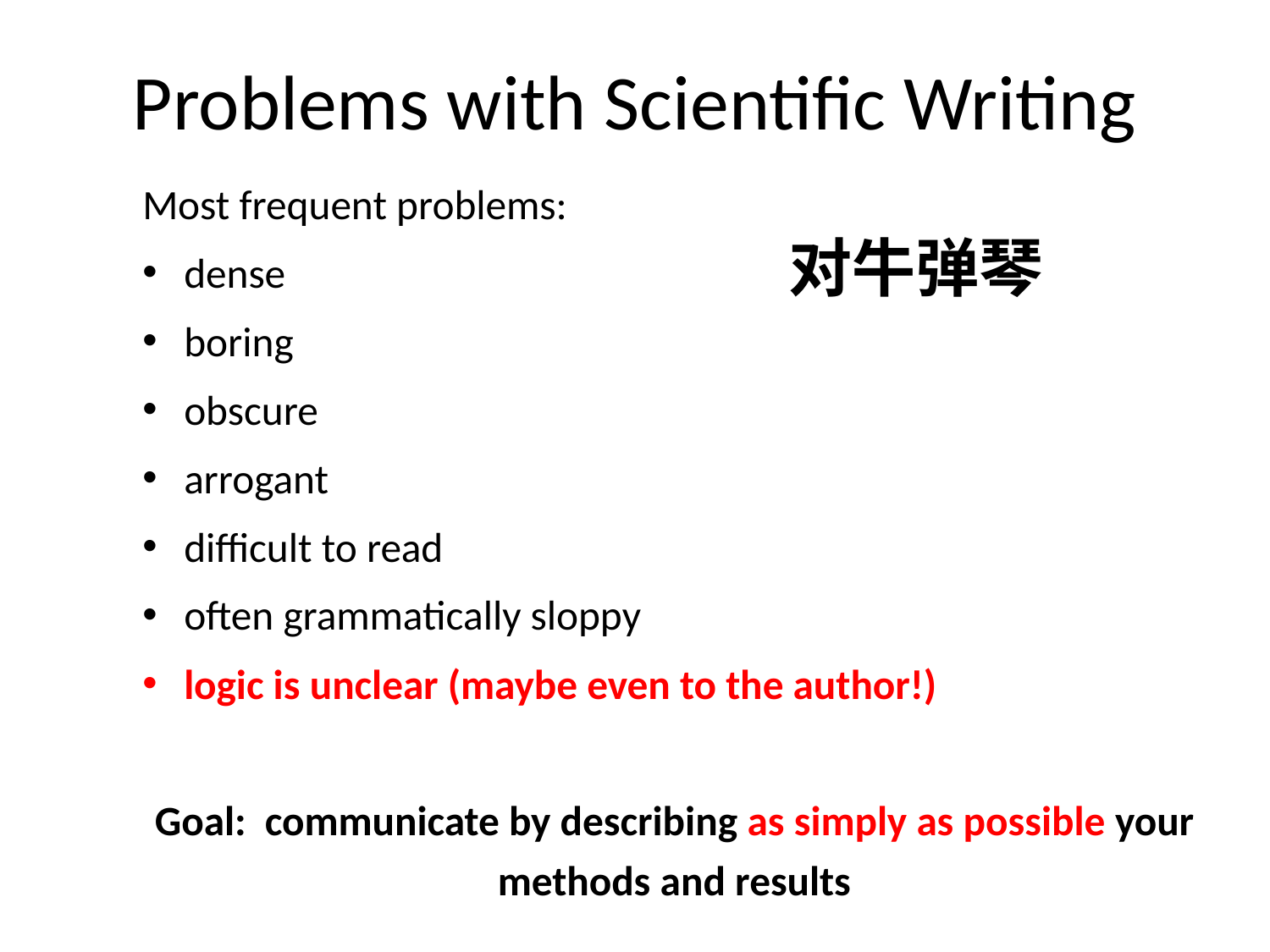

# Problems with Scientific Writing
Most frequent problems:
dense
boring
obscure
arrogant
difficult to read
often grammatically sloppy
logic is unclear (maybe even to the author!)

Goal:  communicate by describing as simply as possible your methods and results
对牛弹琴